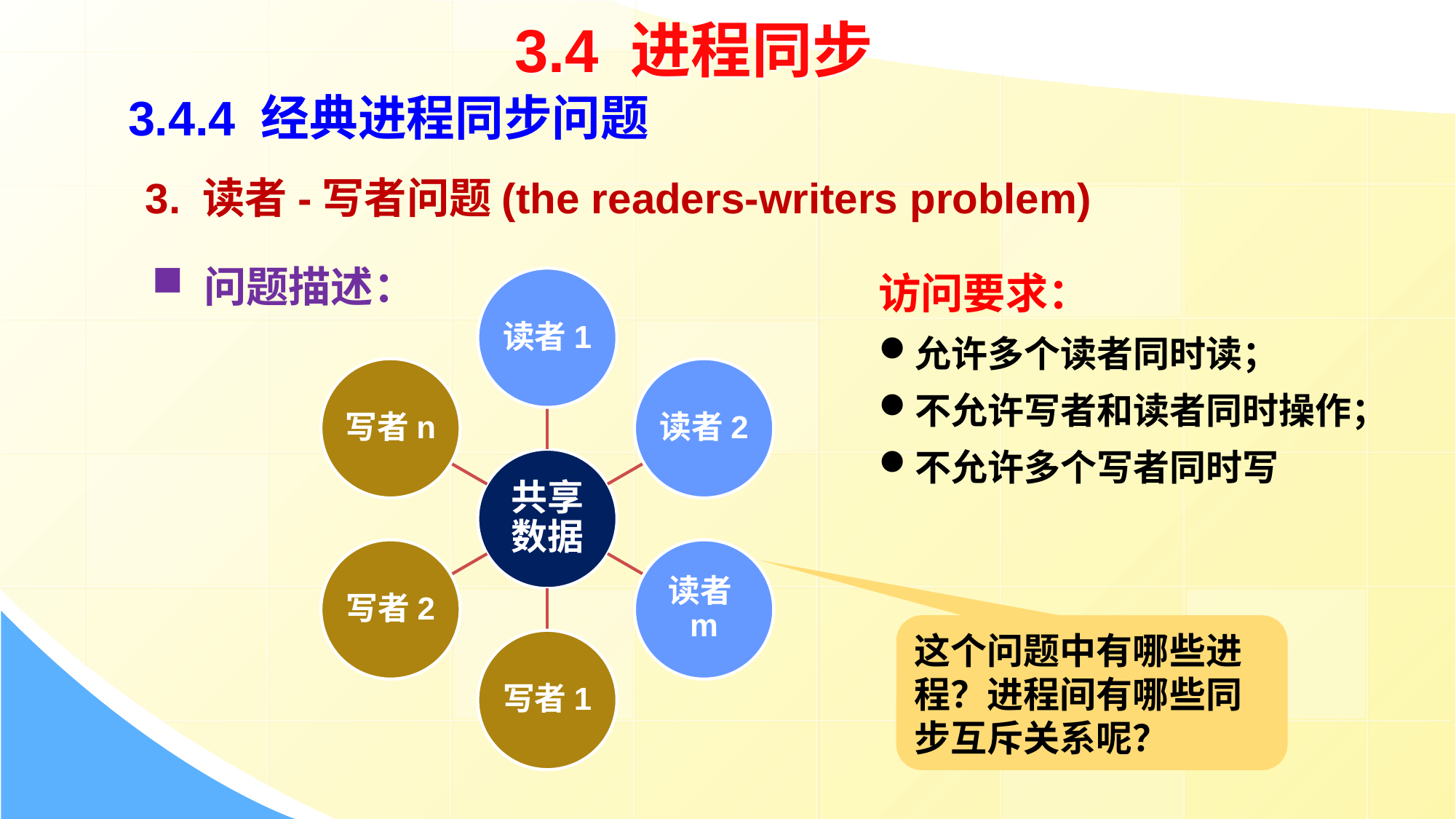

3.4 进程同步
3.4.4 经典进程同步问题
3. 读者-写者问题(the readers-writers problem)
 问题描述：
访问要求：
允许多个读者同时读；
不允许写者和读者同时操作；
不允许多个写者同时写
共享数据

读者1

读者2

读者m

写者1

写者2

写者n
这个问题中有哪些进程？进程间有哪些同步互斥关系呢？